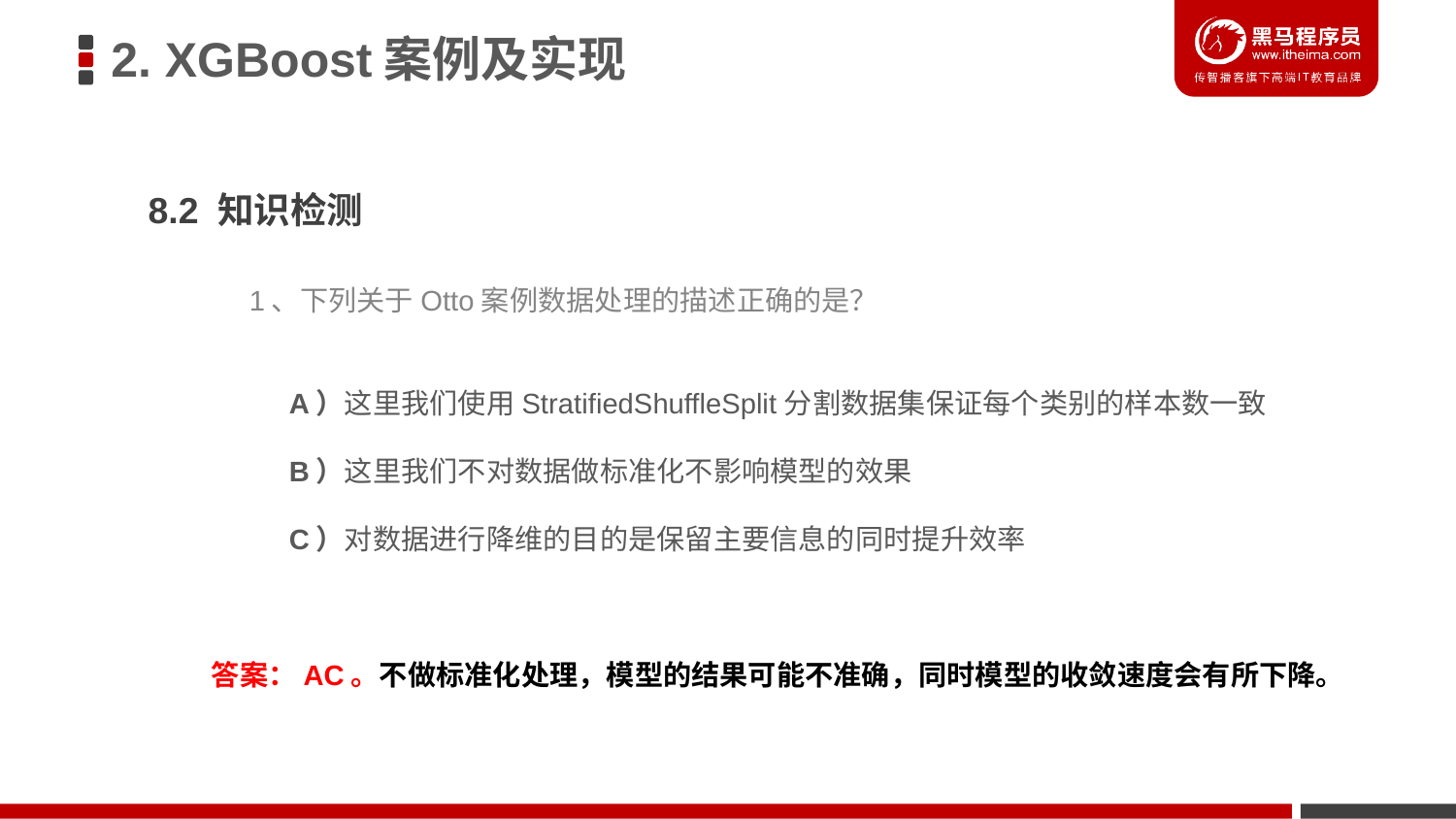

2. XGBoost案例及实现
8.2 知识检测
1、下列关于Otto案例数据处理的描述正确的是？
A）这里我们使用StratifiedShuffleSplit分割数据集保证每个类别的样本数一致

B）这里我们不对数据做标准化不影响模型的效果

C）对数据进行降维的目的是保留主要信息的同时提升效率
答案：AC。不做标准化处理，模型的结果可能不准确，同时模型的收敛速度会有所下降。